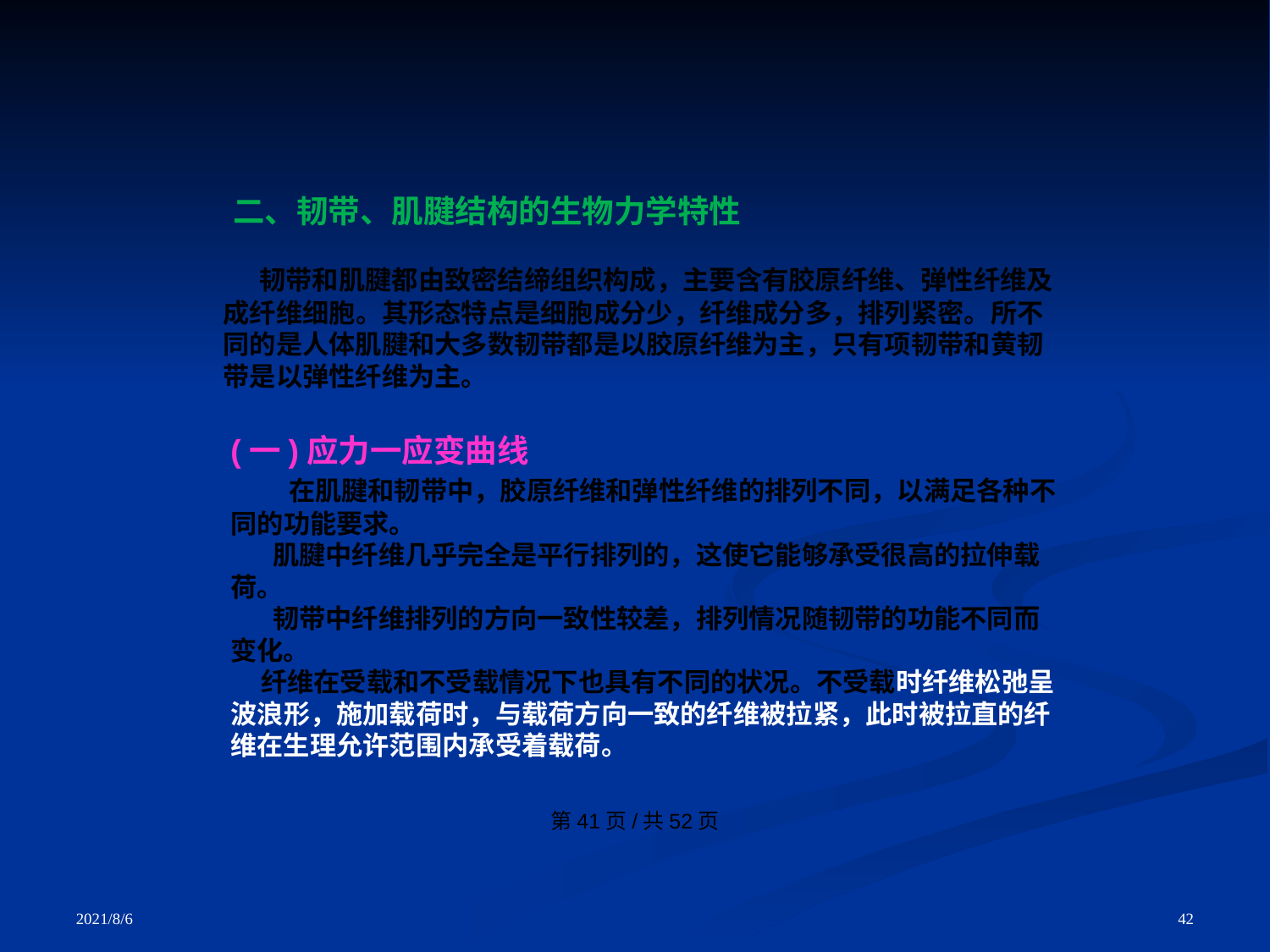

第41页/共52页
二、韧带、肌腱结构的生物力学特性
    韧带和肌腱都由致密结缔组织构成，主要含有胶原纤维、弹性纤维及成纤维细胞。其形态特点是细胞成分少，纤维成分多，排列紧密。所不同的是人体肌腱和大多数韧带都是以胶原纤维为主，只有项韧带和黄韧带是以弹性纤维为主。
(一)应力一应变曲线
       在肌腱和韧带中，胶原纤维和弹性纤维的排列不同，以满足各种不同的功能要求。
      肌腱中纤维几乎完全是平行排列的，这使它能够承受很高的拉伸载荷。
      韧带中纤维排列的方向一致性较差，排列情况随韧带的功能不同而变化。
    纤维在受载和不受载情况下也具有不同的状况。不受载时纤维松弛呈波浪形，施加载荷时，与载荷方向一致的纤维被拉紧，此时被拉直的纤维在生理允许范围内承受着载荷。

42
2021/8/6